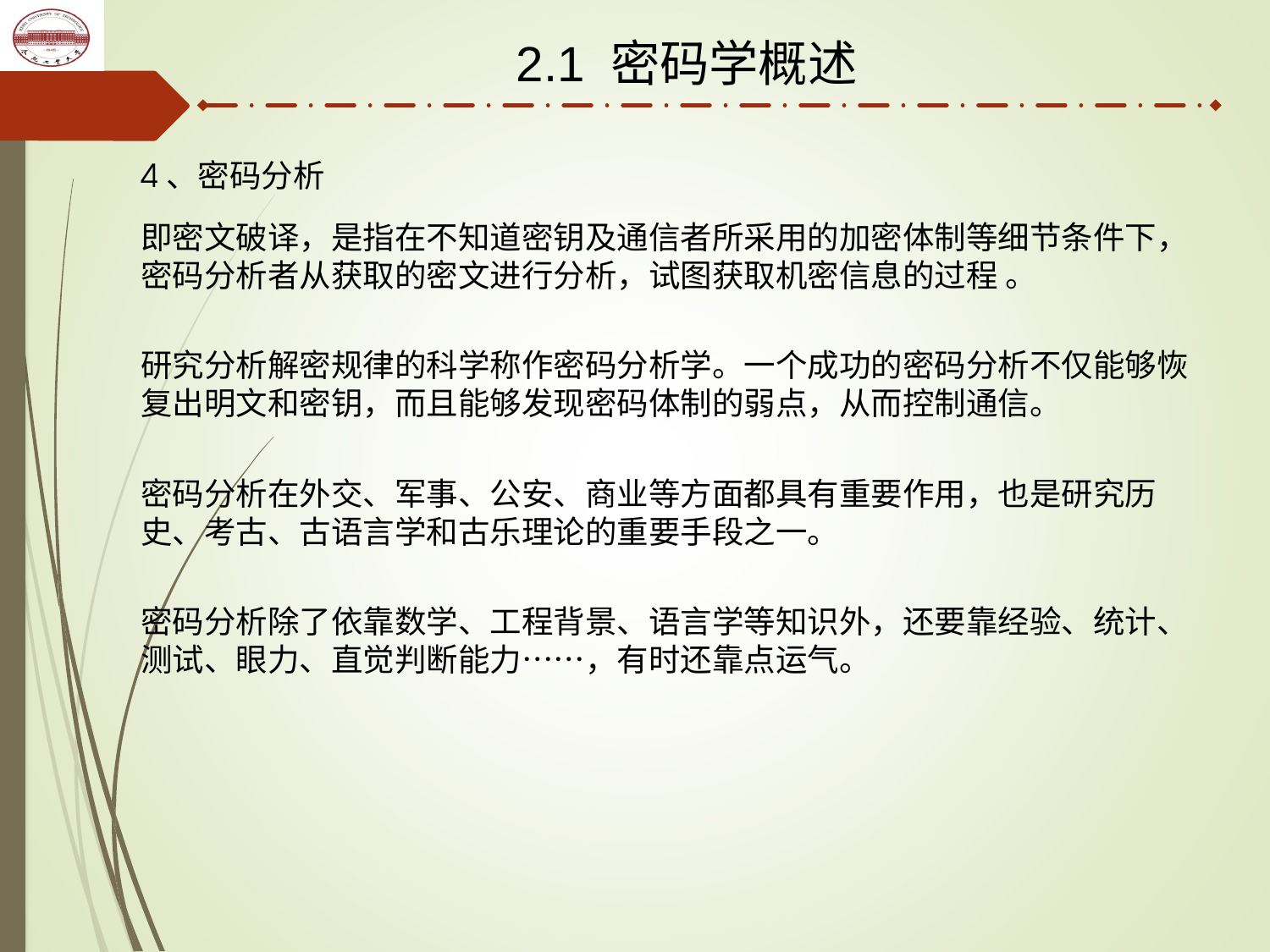

2.1 密码学概述
4、密码分析
即密文破译，是指在不知道密钥及通信者所采用的加密体制等细节条件下，密码分析者从获取的密文进行分析，试图获取机密信息的过程 。
研究分析解密规律的科学称作密码分析学。一个成功的密码分析不仅能够恢复出明文和密钥，而且能够发现密码体制的弱点，从而控制通信。
密码分析在外交、军事、公安、商业等方面都具有重要作用，也是研究历史、考古、古语言学和古乐理论的重要手段之一。
密码分析除了依靠数学、工程背景、语言学等知识外，还要靠经验、统计、测试、眼力、直觉判断能力……，有时还靠点运气。